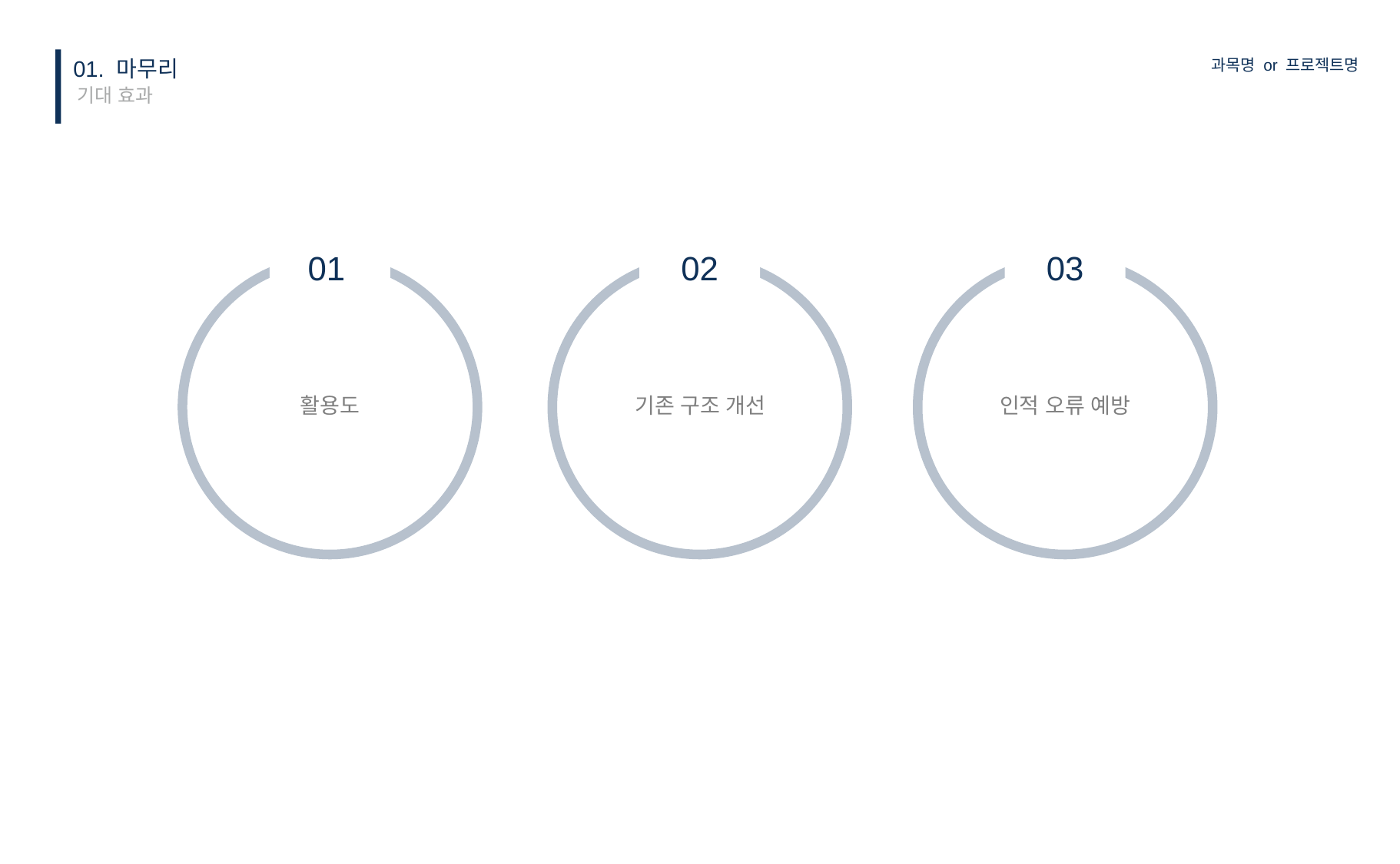

01. 마무리
과목명 or 프로젝트명
기대 효과

02
03
01

활용도
기존 구조 개선
인적 오류 예방